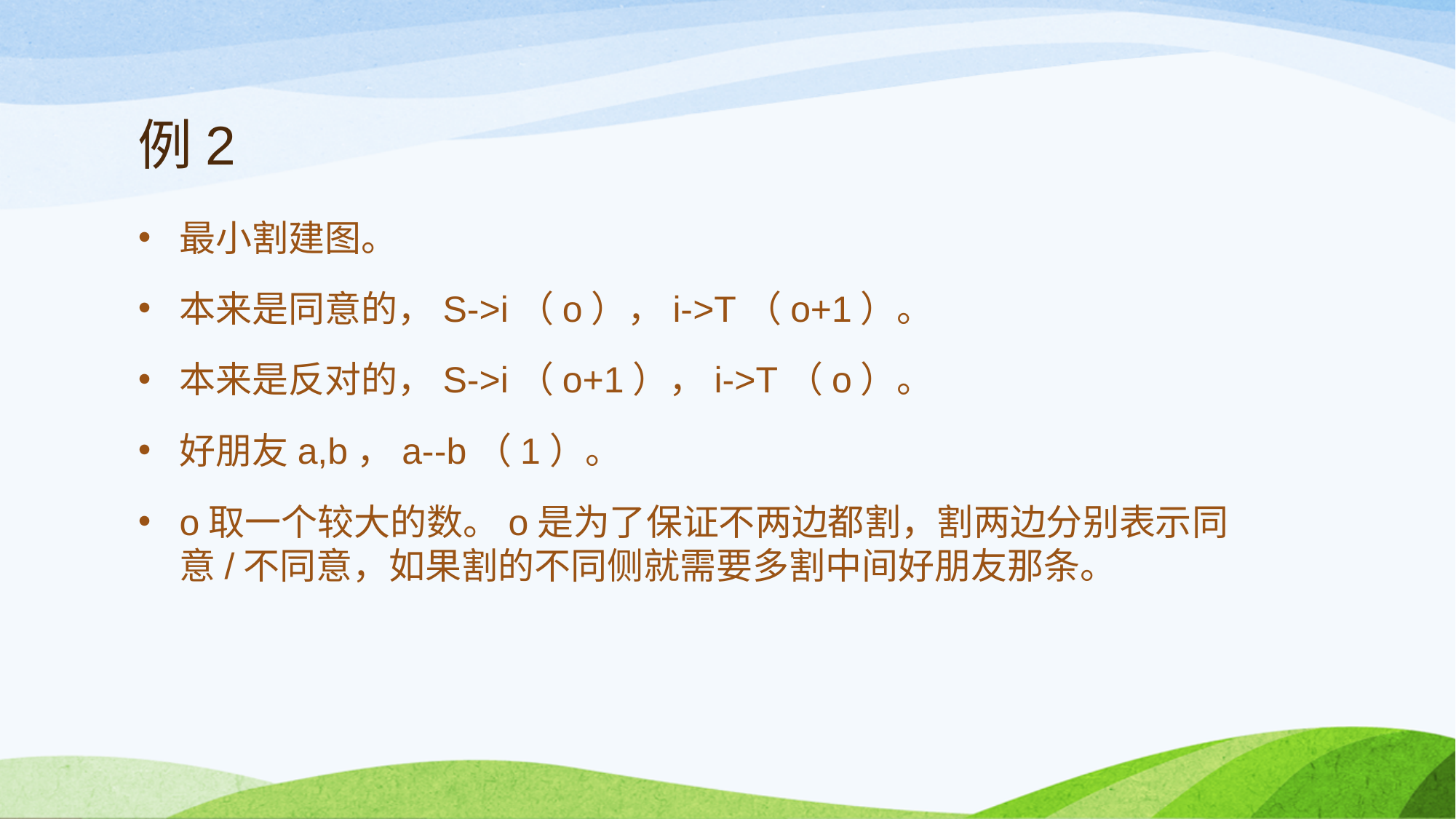

# 例2
最小割建图。
本来是同意的，S->i（o），i->T（o+1）。
本来是反对的，S->i（o+1），i->T（o）。
好朋友a,b，a--b（1）。
o取一个较大的数。o是为了保证不两边都割，割两边分别表示同意/不同意，如果割的不同侧就需要多割中间好朋友那条。